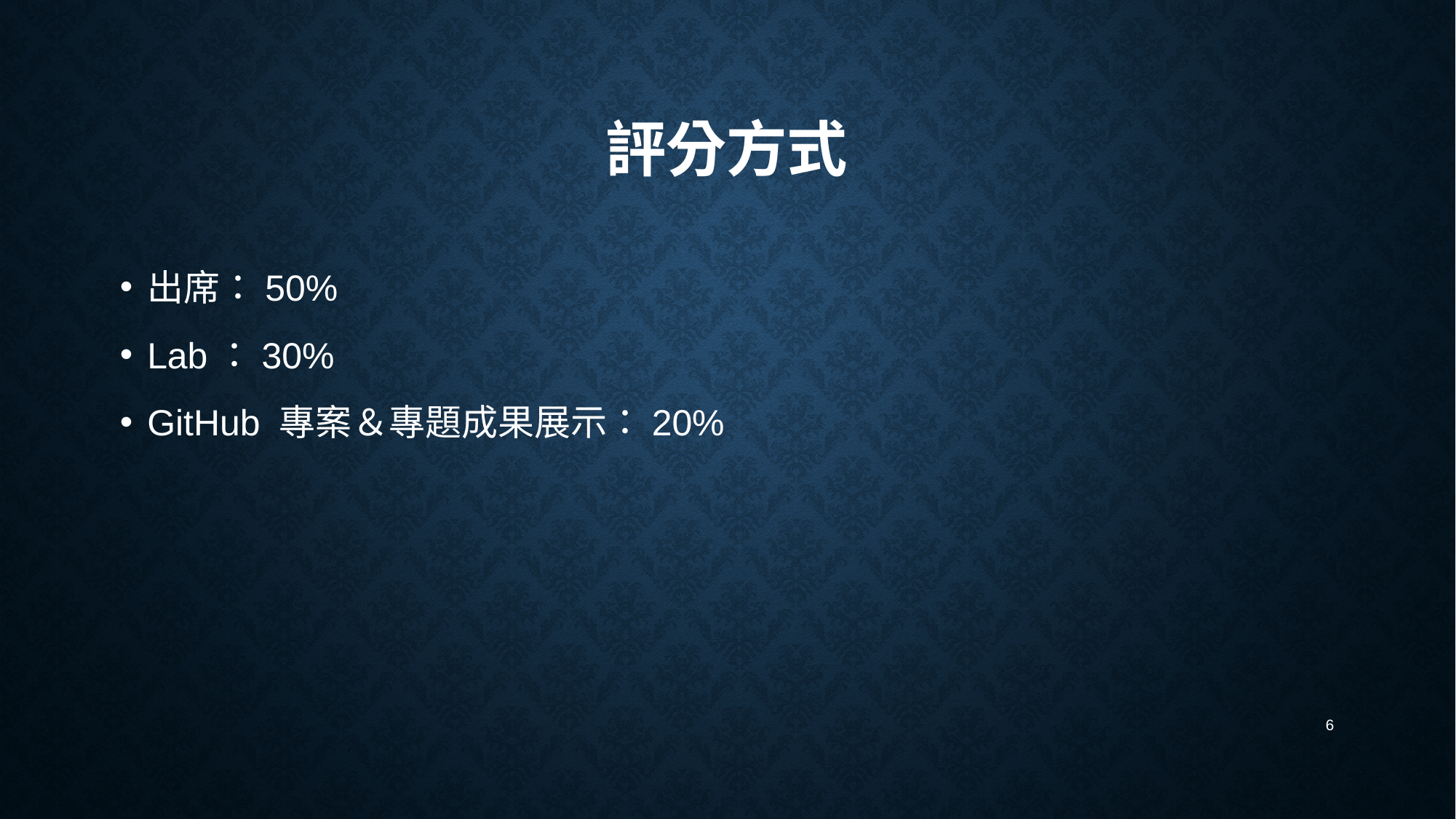

# 評分方式
出席：50%
Lab：30%
GitHub 專案＆專題成果展示：20%
6